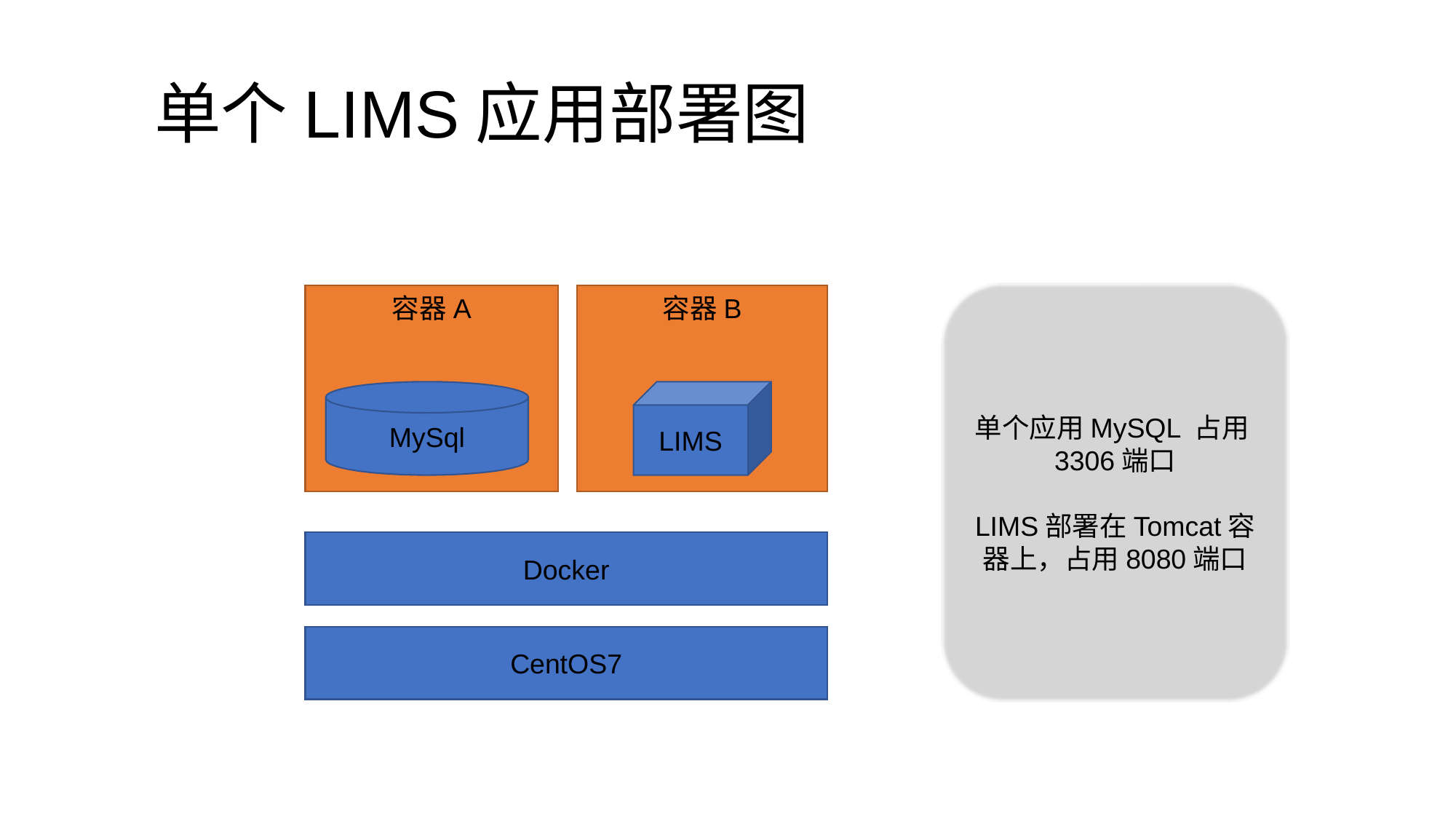

# 单个LIMS应用部署图
单个应用MySQL 占用3306端口

LIMS部署在Tomcat容器上，占用8080端口
容器A
容器B
LIMS
MySql
Docker
CentOS7